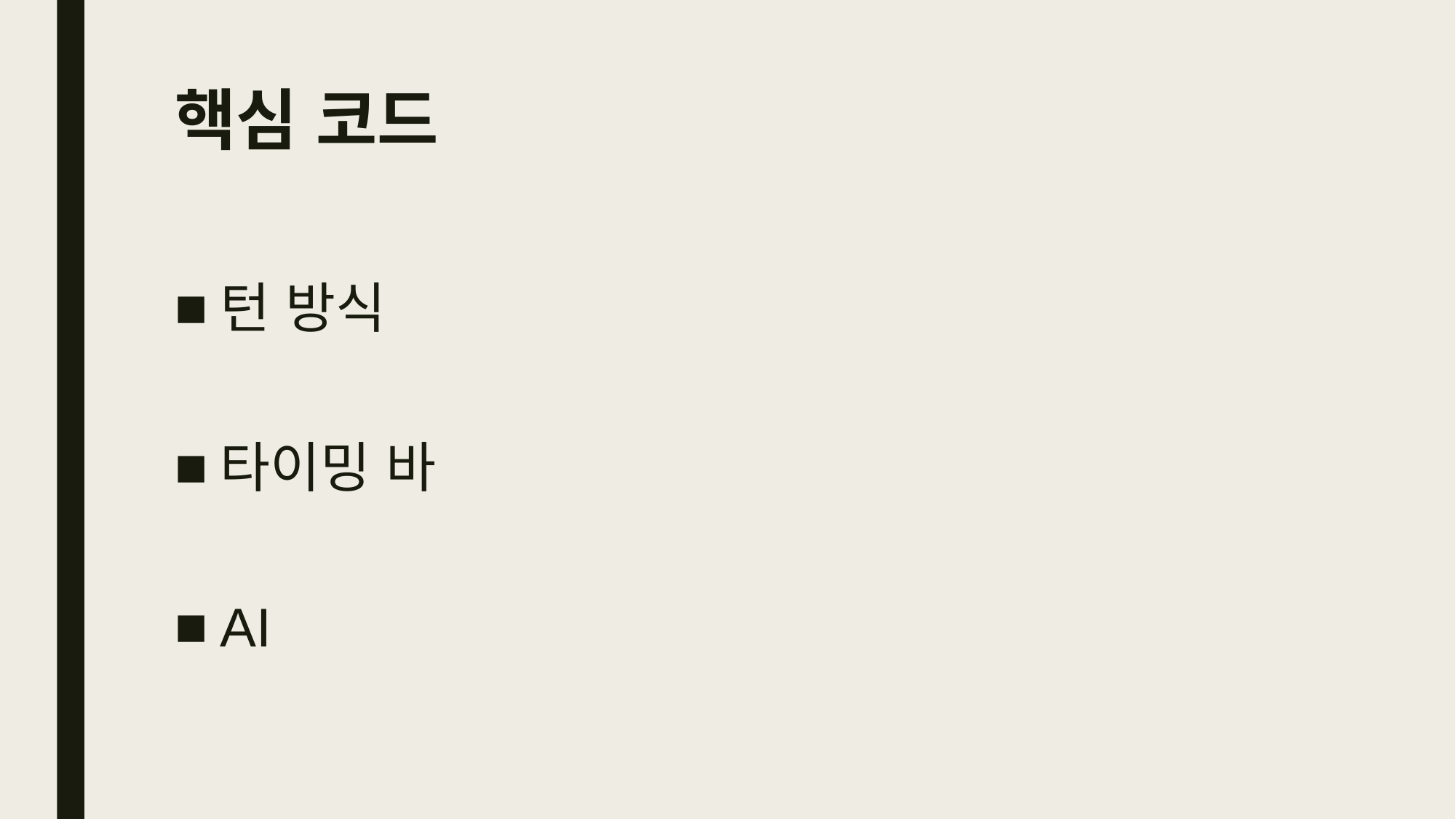

# 핵심 코드
턴 방식

타이밍 바

AI